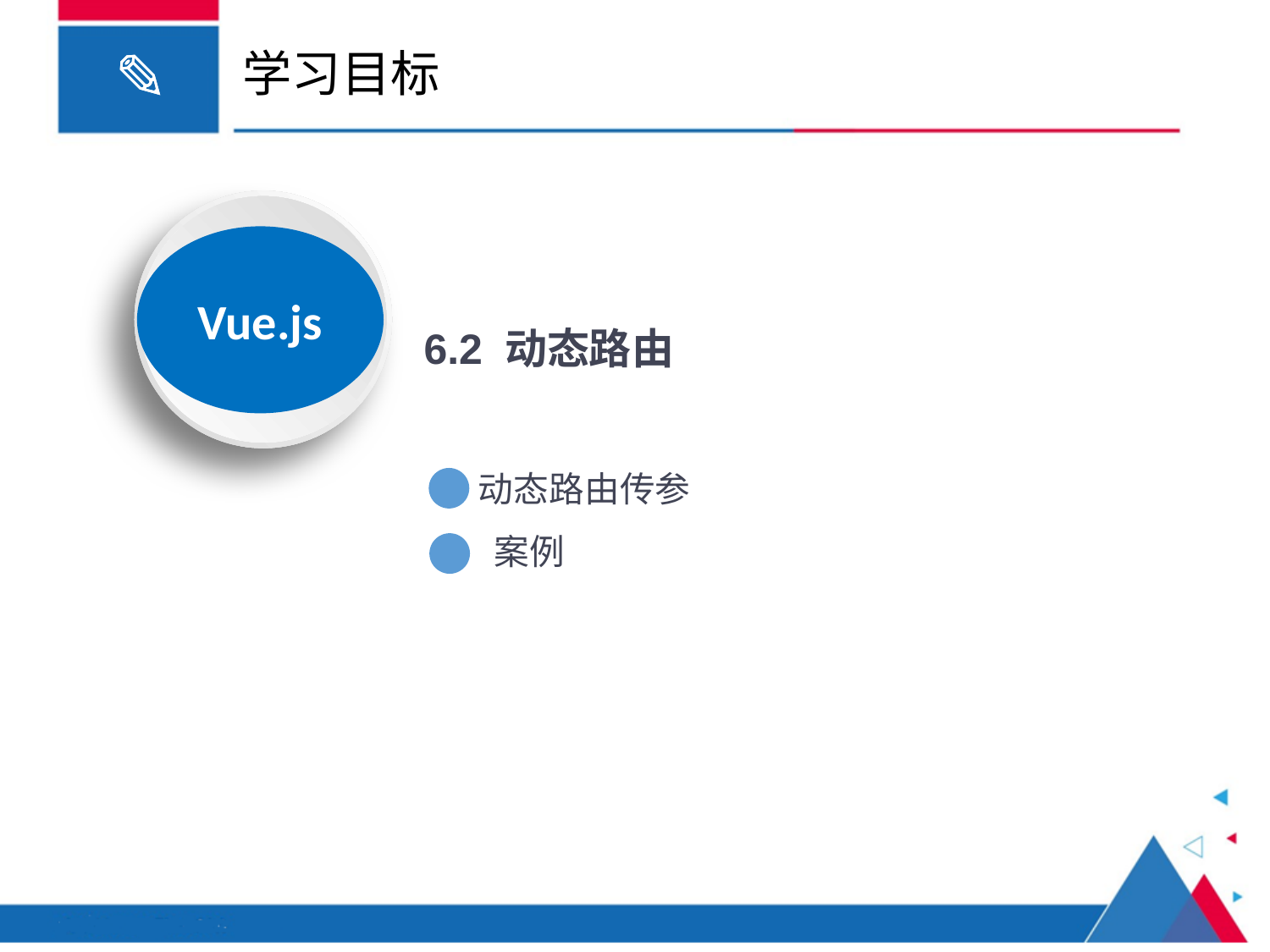

# 学习目标

Vue.js
6.2 动态路由
动态路由传参

案例